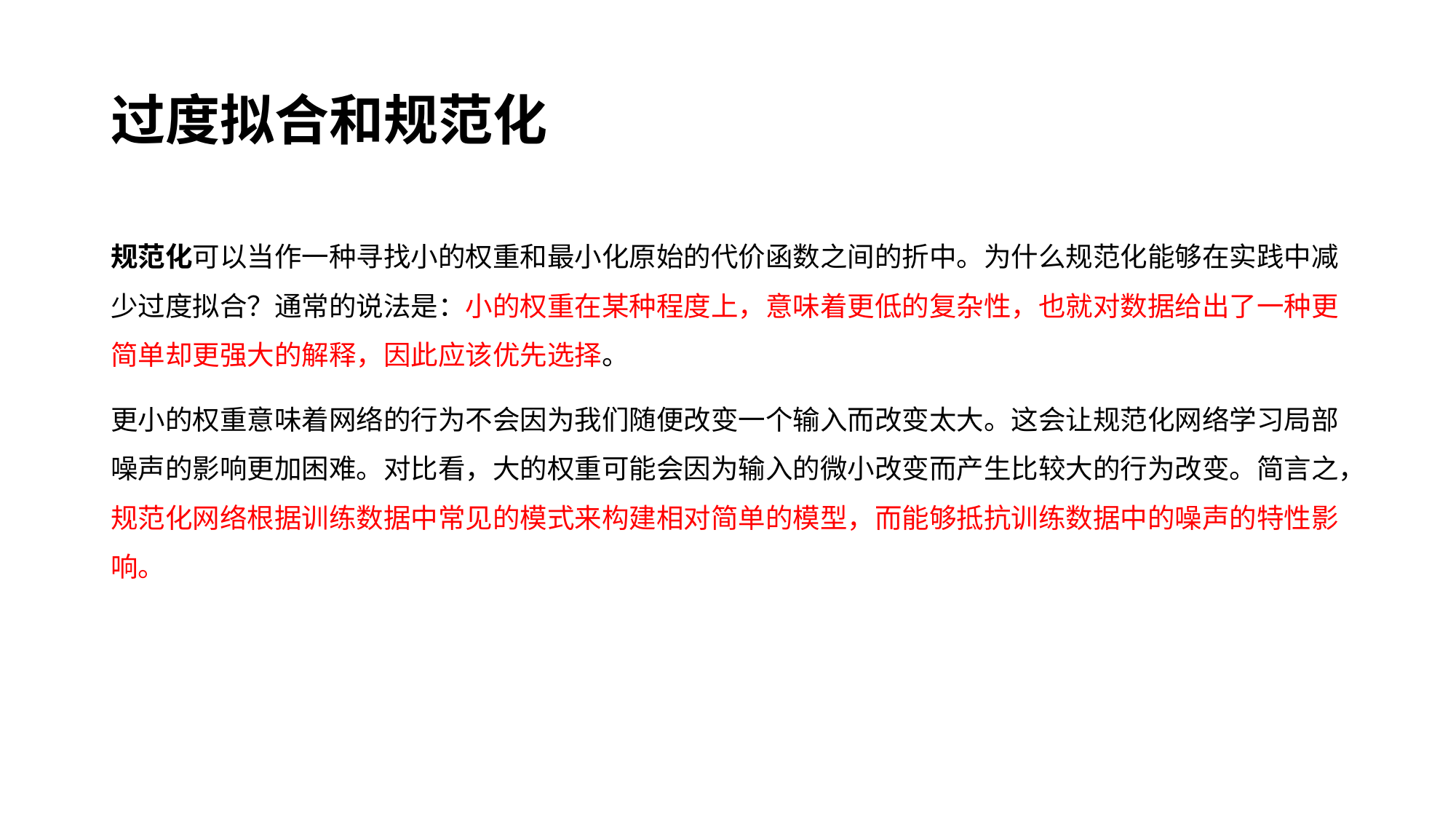

# 过度拟合和规范化
规范化可以当作一种寻找小的权重和最小化原始的代价函数之间的折中。为什么规范化能够在实践中减少过度拟合？通常的说法是：小的权重在某种程度上，意味着更低的复杂性，也就对数据给出了一种更简单却更强大的解释，因此应该优先选择。
更小的权重意味着网络的行为不会因为我们随便改变一个输入而改变太大。这会让规范化网络学习局部噪声的影响更加困难。对比看，大的权重可能会因为输入的微小改变而产生比较大的行为改变。简言之，规范化网络根据训练数据中常见的模式来构建相对简单的模型，而能够抵抗训练数据中的噪声的特性影响。